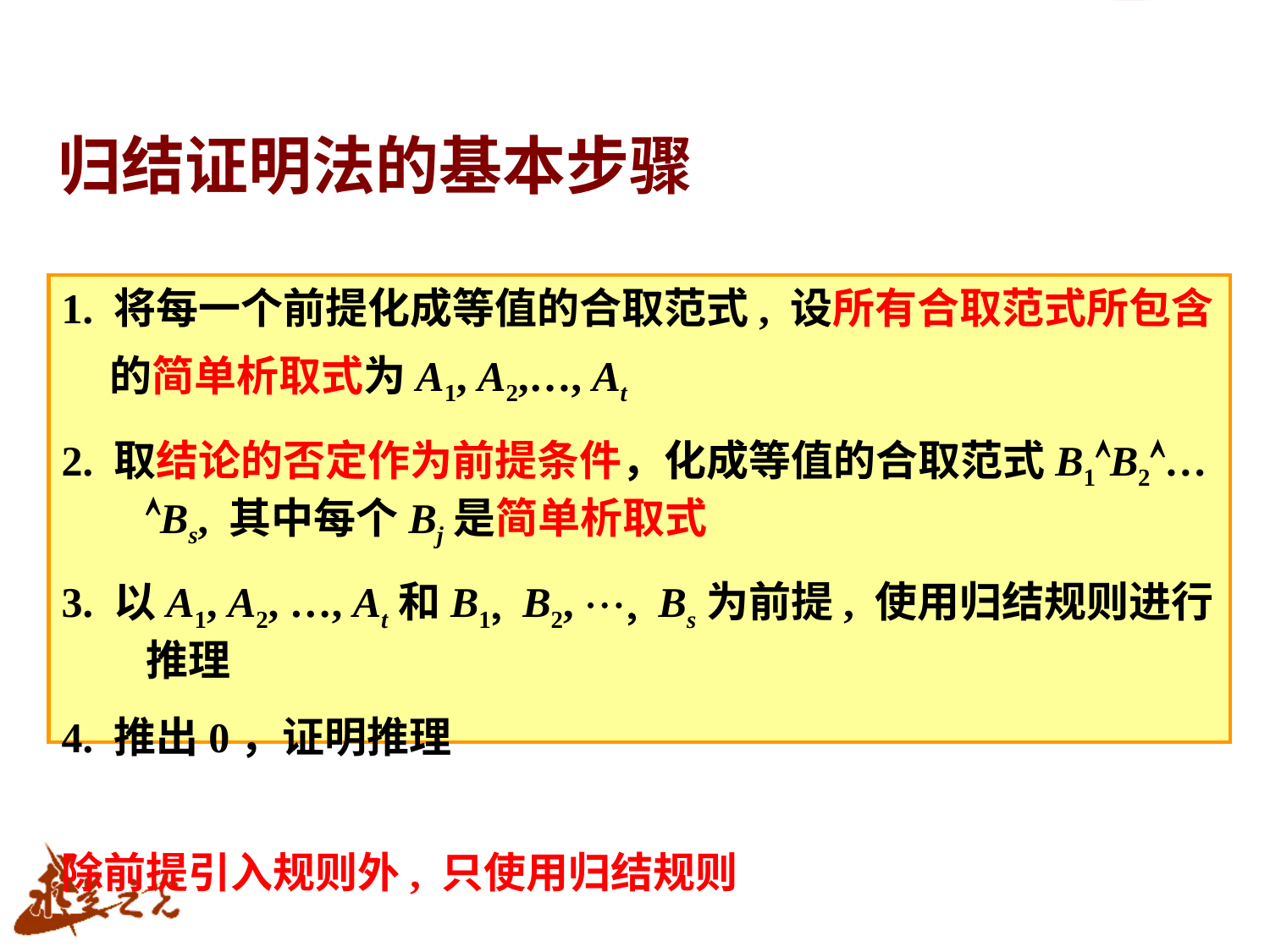

# 归结证明法的基本步骤
1. 将每一个前提化成等值的合取范式, 设所有合取范式所包含
    的简单析取式为A1, A2,…, At
2. 取结论的否定作为前提条件，化成等值的合取范式B1∧B2∧…∧Bs, 其中每个Bj是简单析取式
3. 以A1, A2, …, At和B1, B2, …, Bs为前提, 使用归结规则进行推理
4. 推出0，证明推理

除前提引入规则外, 只使用归结规则
18